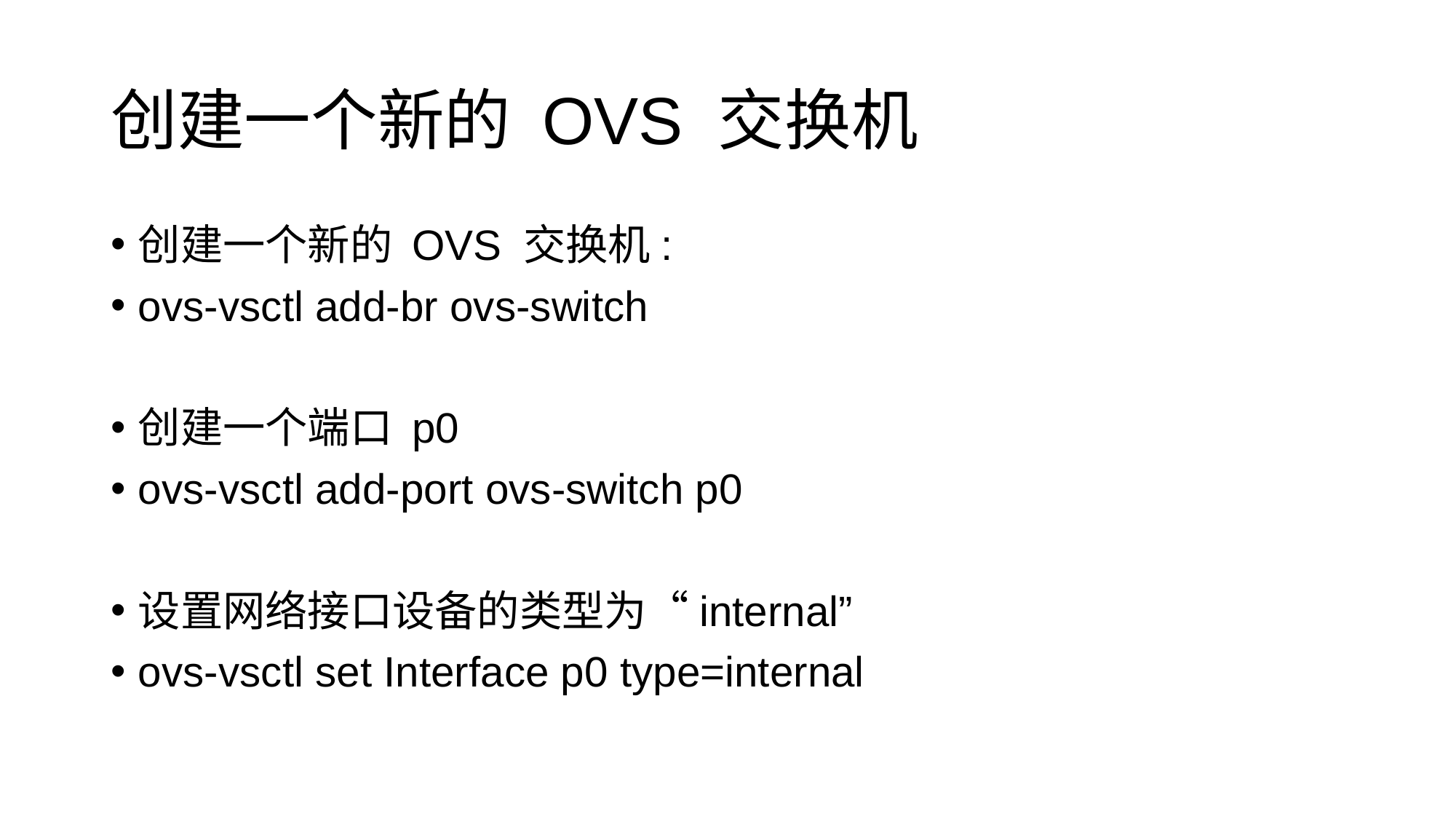

# 创建一个新的 OVS 交换机
创建一个新的 OVS 交换机:
ovs-vsctl add-br ovs-switch

创建一个端口 p0
ovs-vsctl add-port ovs-switch p0

设置网络接口设备的类型为“internal”
ovs-vsctl set Interface p0 type=internal